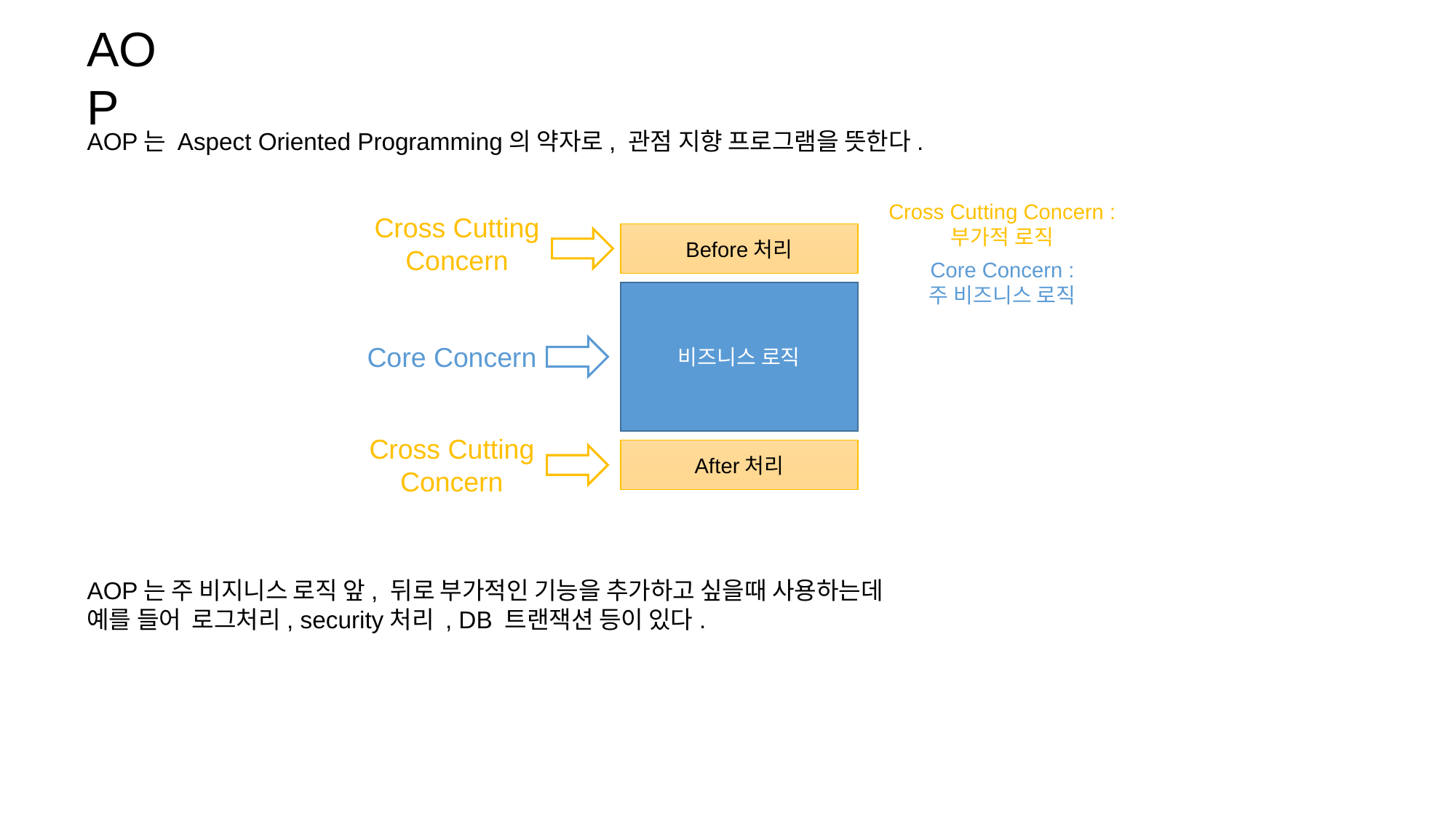

AOP
AOP는 Aspect Oriented Programming의 약자로, 관점 지향 프로그램을 뜻한다.
Cross Cutting Concern : 부가적 로직
Cross Cutting
Concern
Before처리

Core Concern :
주 비즈니스 로직
비즈니스 로직
Core Concern

Cross Cutting
Concern
After처리

AOP는 주 비지니스 로직 앞, 뒤로 부가적인 기능을 추가하고 싶을때 사용하는데
예를 들어  로그처리, security처리 , DB 트랜잭션 등이 있다.